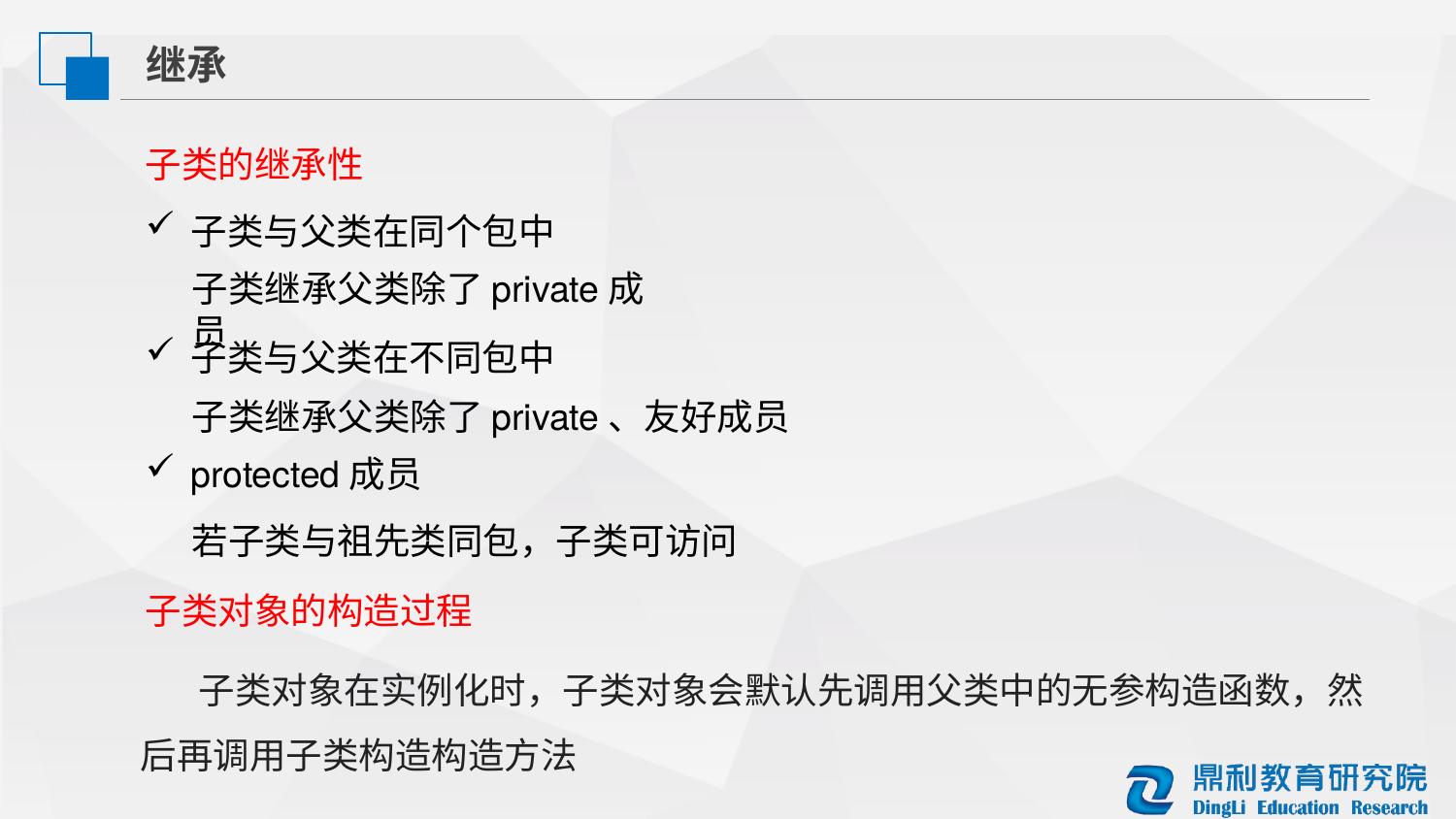

继承
子类的继承性
子类与父类在同个包中
子类继承父类除了private成员
子类与父类在不同包中
子类继承父类除了private、友好成员
protected成员
若子类与祖先类同包，子类可访问
子类对象的构造过程
      子类对象在实例化时，子类对象会默认先调用父类中的无参构造函数，然后再调用子类构造构造方法